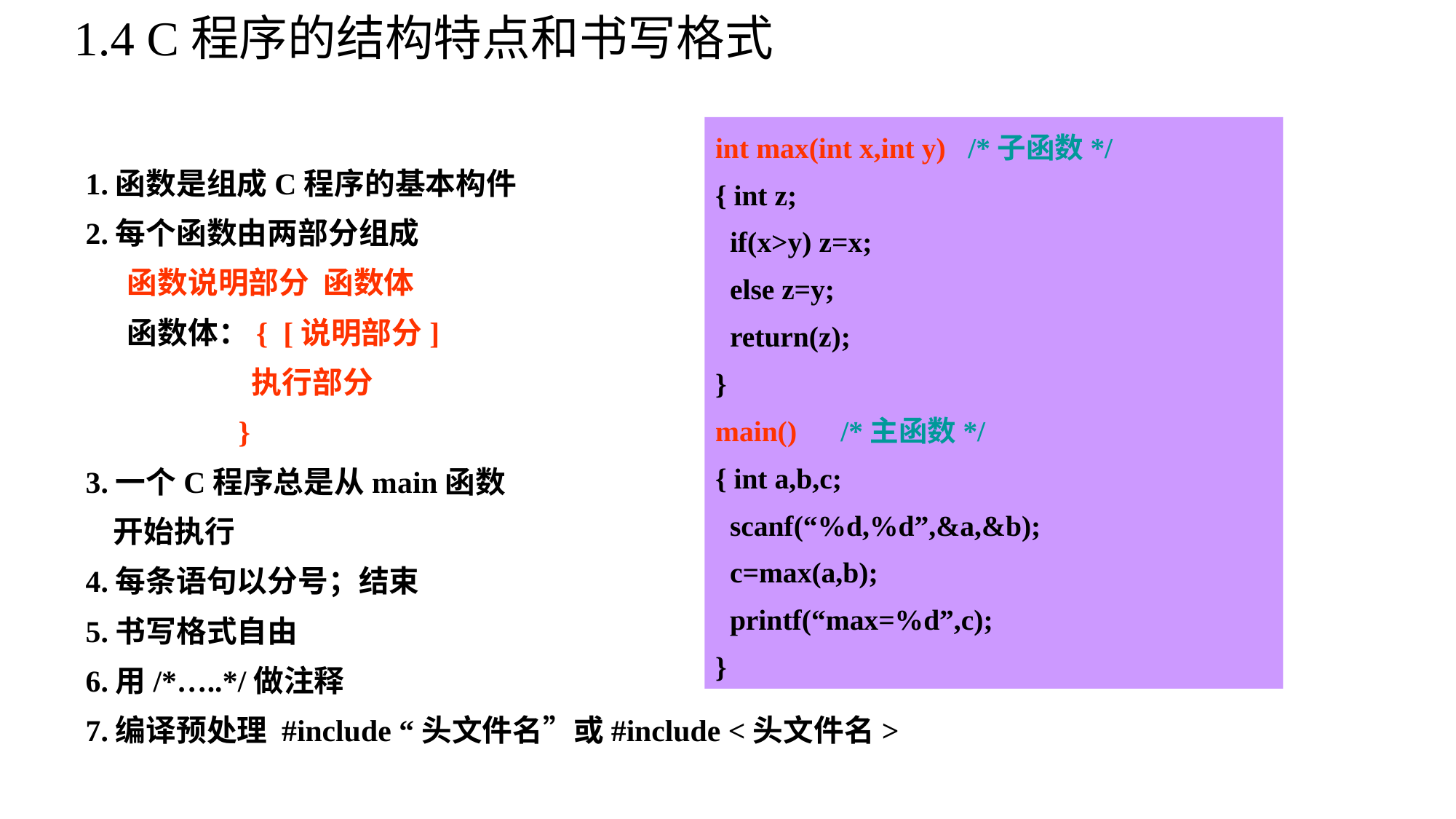

# 1.4 C程序的结构特点和书写格式
int max(int x,int y)   /*子函数*/
{ int z;
  if(x>y) z=x;
  else z=y;
  return(z);
}
main()      /*主函数*/
{ int a,b,c;
  scanf(“%d,%d”,&a,&b);
  c=max(a,b);
  printf(“max=%d”,c);
}
1.函数是组成C程序的基本构件
2.每个函数由两部分组成
     函数说明部分  函数体
     函数体：{  [说明部分]
                       执行部分
                    }
3.一个C程序总是从main函数
   开始执行
4.每条语句以分号；结束
5.书写格式自由
6.用/*…..*/做注释
7.编译预处理 #include “头文件名”或#include <头文件名>